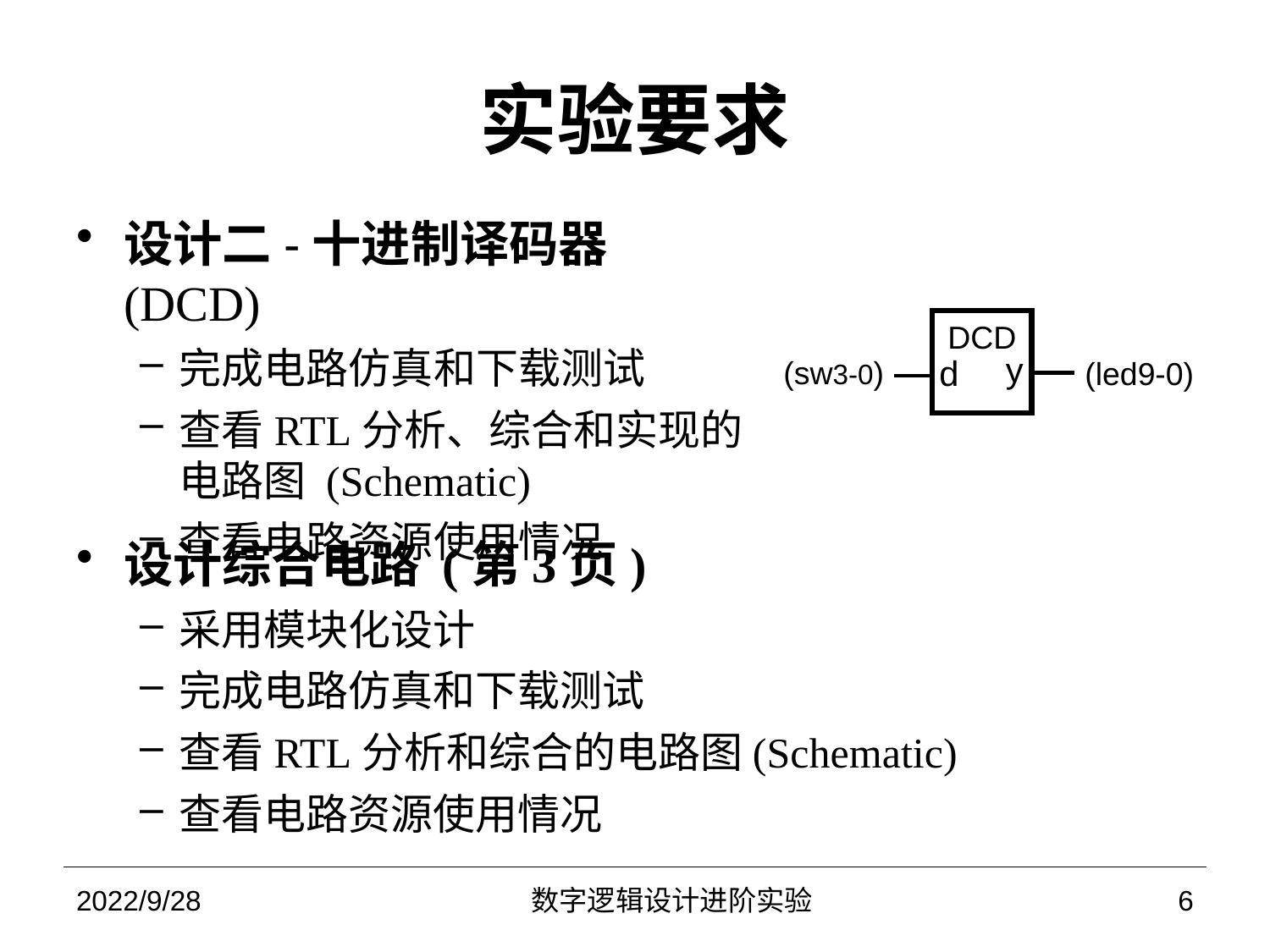

# 实验要求
设计二-十进制译码器 (DCD)
完成电路仿真和下载测试
查看RTL分析、综合和实现的电路图 (Schematic)
查看电路资源使用情况

DCD
y
d
(sw3-0)
(led9-0)
设计综合电路 (第3页)
采用模块化设计
完成电路仿真和下载测试
查看RTL分析和综合的电路图(Schematic)
查看电路资源使用情况

2022/9/28
数字逻辑设计进阶实验
6